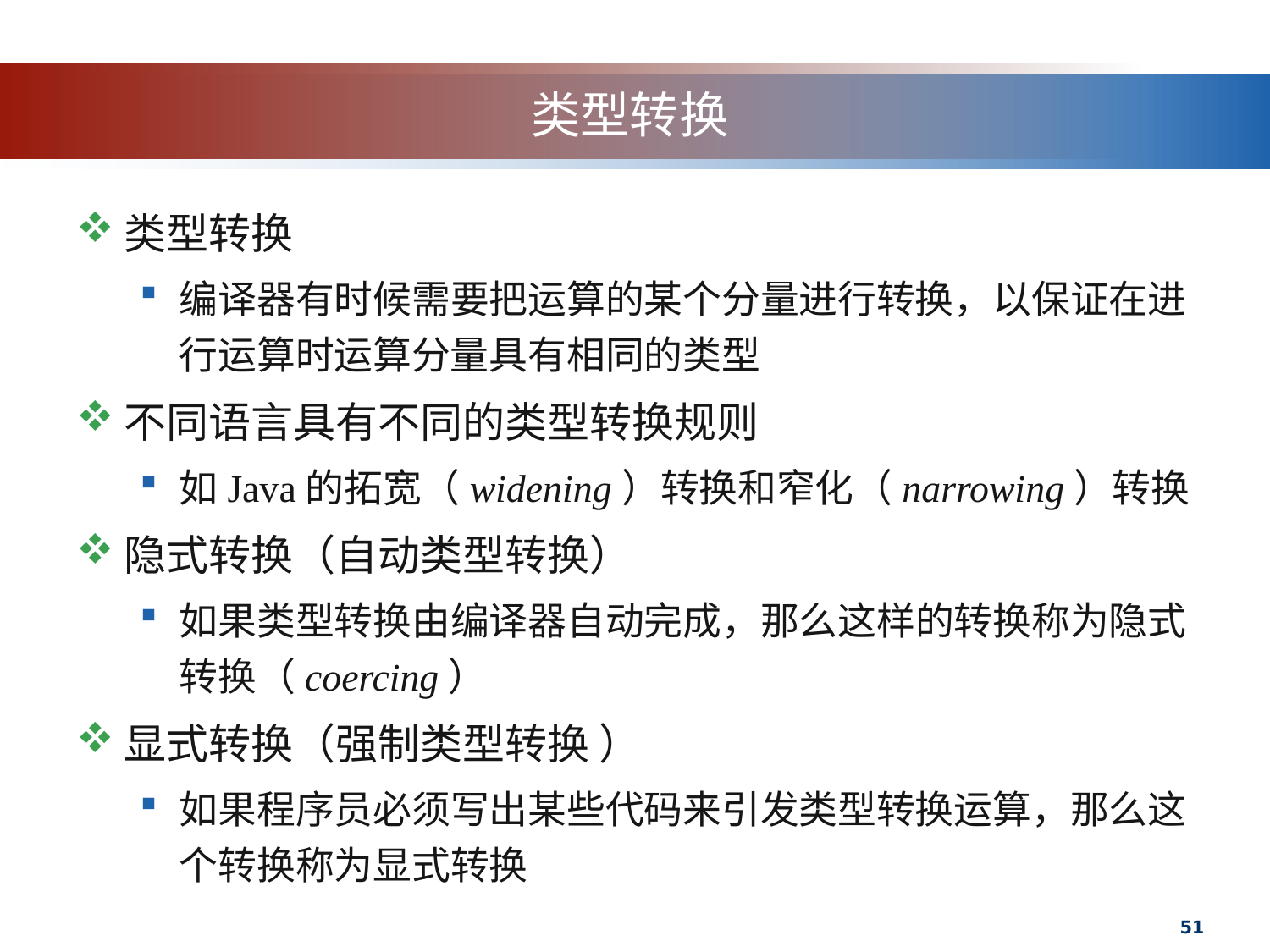

# 类型转换
类型转换
编译器有时候需要把运算的某个分量进行转换，以保证在进行运算时运算分量具有相同的类型
不同语言具有不同的类型转换规则
如Java的拓宽（widening）转换和窄化（narrowing）转换
隐式转换（自动类型转换）
如果类型转换由编译器自动完成，那么这样的转换称为隐式转换（coercing）
显式转换（强制类型转换 ）
如果程序员必须写出某些代码来引发类型转换运算，那么这个转换称为显式转换
51